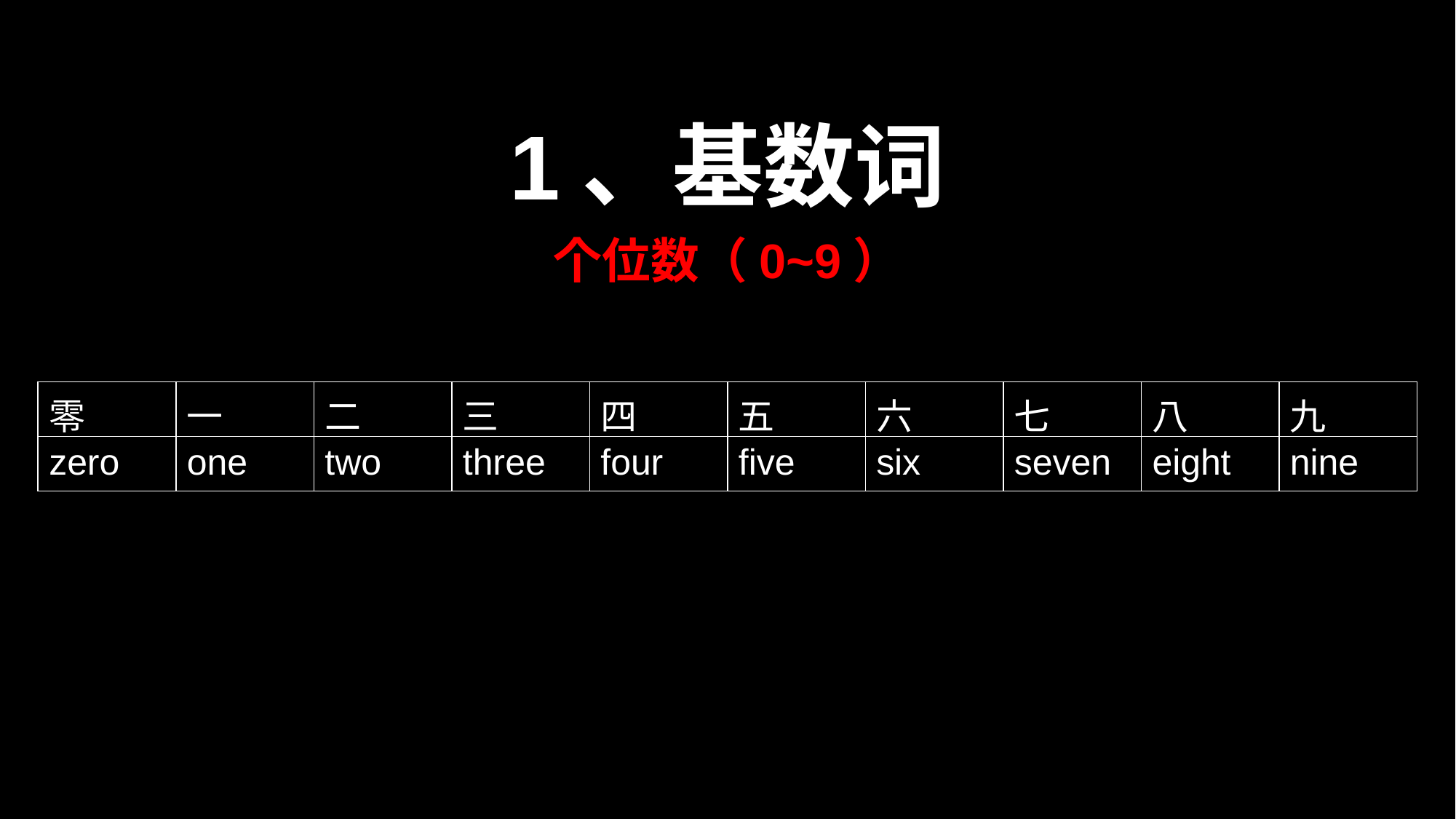

1、基数词
个位数（0~9）
| 零 | 一 | 二 | 三 | 四 | 五 | 六 | 七 | 八 | 九 |
| --- | --- | --- | --- | --- | --- | --- | --- | --- | --- |
| zero | one | two | three | four | five | six | seven | eight | nine |